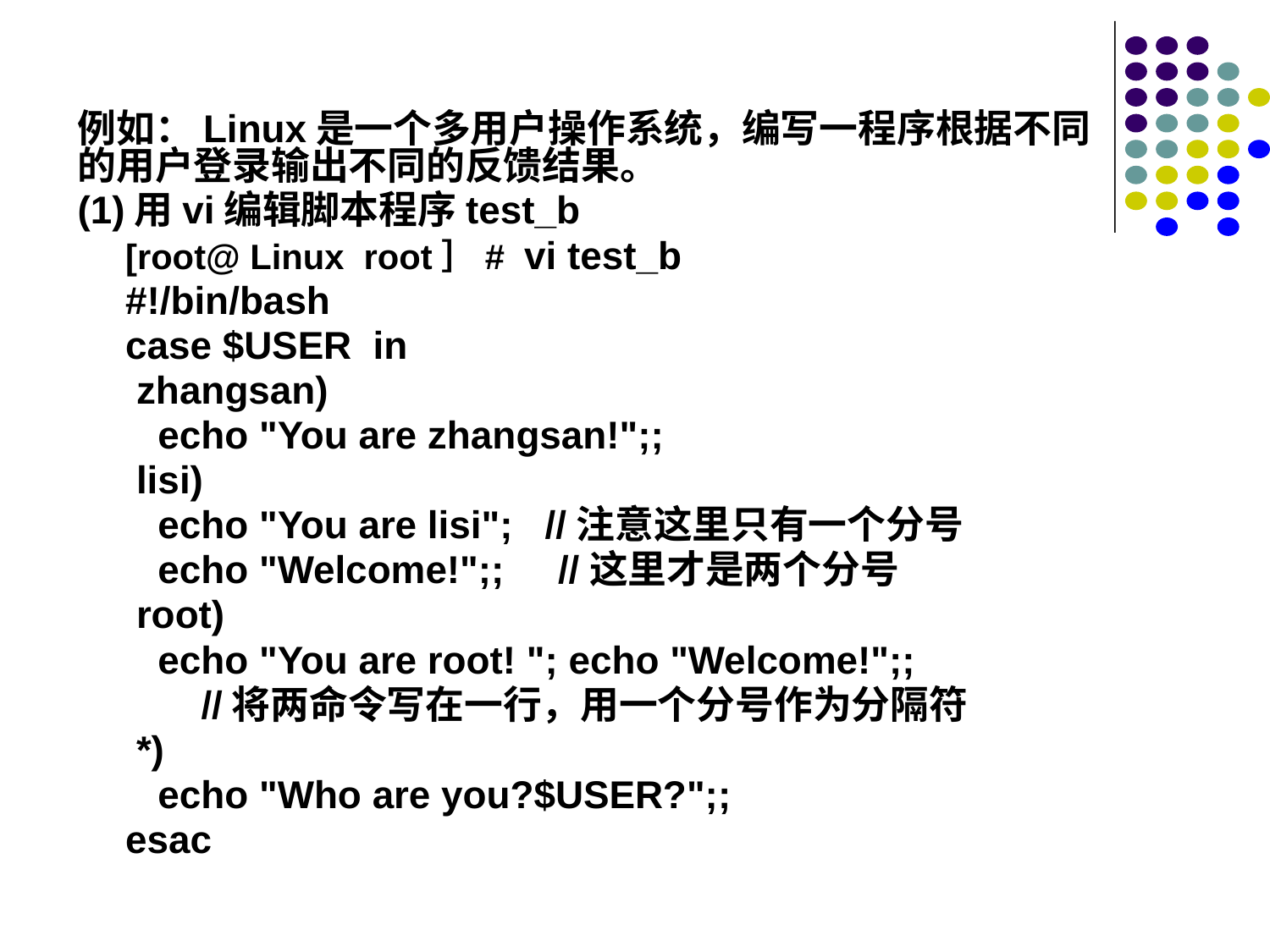

例如：Linux是一个多用户操作系统，编写一程序根据不同的用户登录输出不同的反馈结果。
(1)用vi编辑脚本程序test_b
[root@ Linux  root］#  vi test_b
#!/bin/bash
case $USER  in
 zhangsan)
   echo "You are zhangsan!";;
 lisi)
   echo "You are lisi";   //注意这里只有一个分号
   echo "Welcome!";;     //这里才是两个分号
 root)
   echo "You are root! "; echo "Welcome!";;
       //将两命令写在一行，用一个分号作为分隔符
 *)
   echo "Who are you?$USER?";;
esac